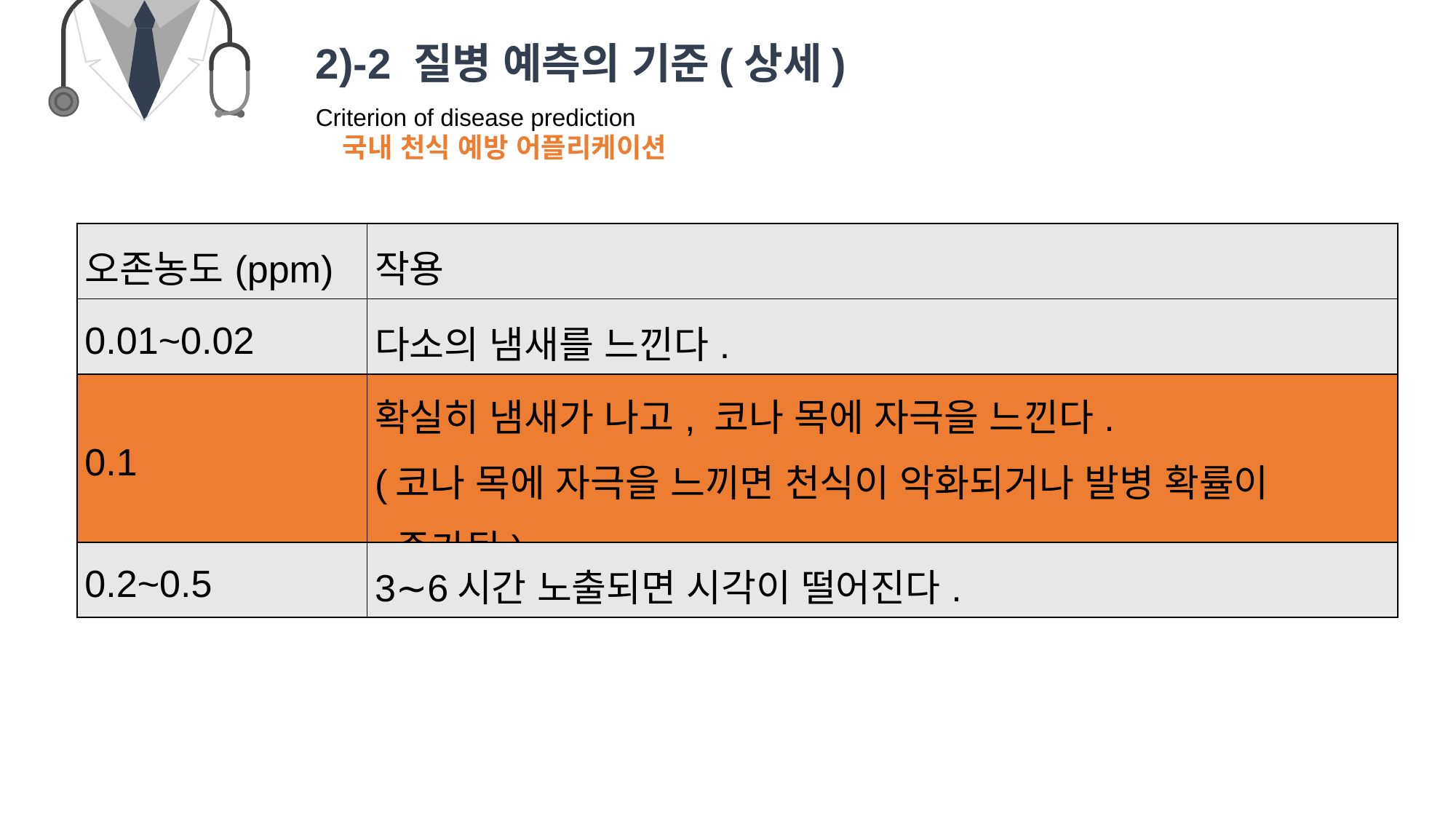

2)-2 질병 예측의 기준(상세)
Criterion of disease prediction
국내 천식 예방 어플리케이션
| 오존농도(ppm) | 작용 |
| --- | --- |
| 0.01~0.02 | 다소의 냄새를 느낀다. |
| 0.1 | 확실히 냄새가 나고, 코나 목에 자극을 느낀다. (코나 목에 자극을 느끼면 천식이 악화되거나 발병 확률이 증가됨) |
| 0.2~0.5 | 3∼6시간 노출되면 시각이 떨어진다. |